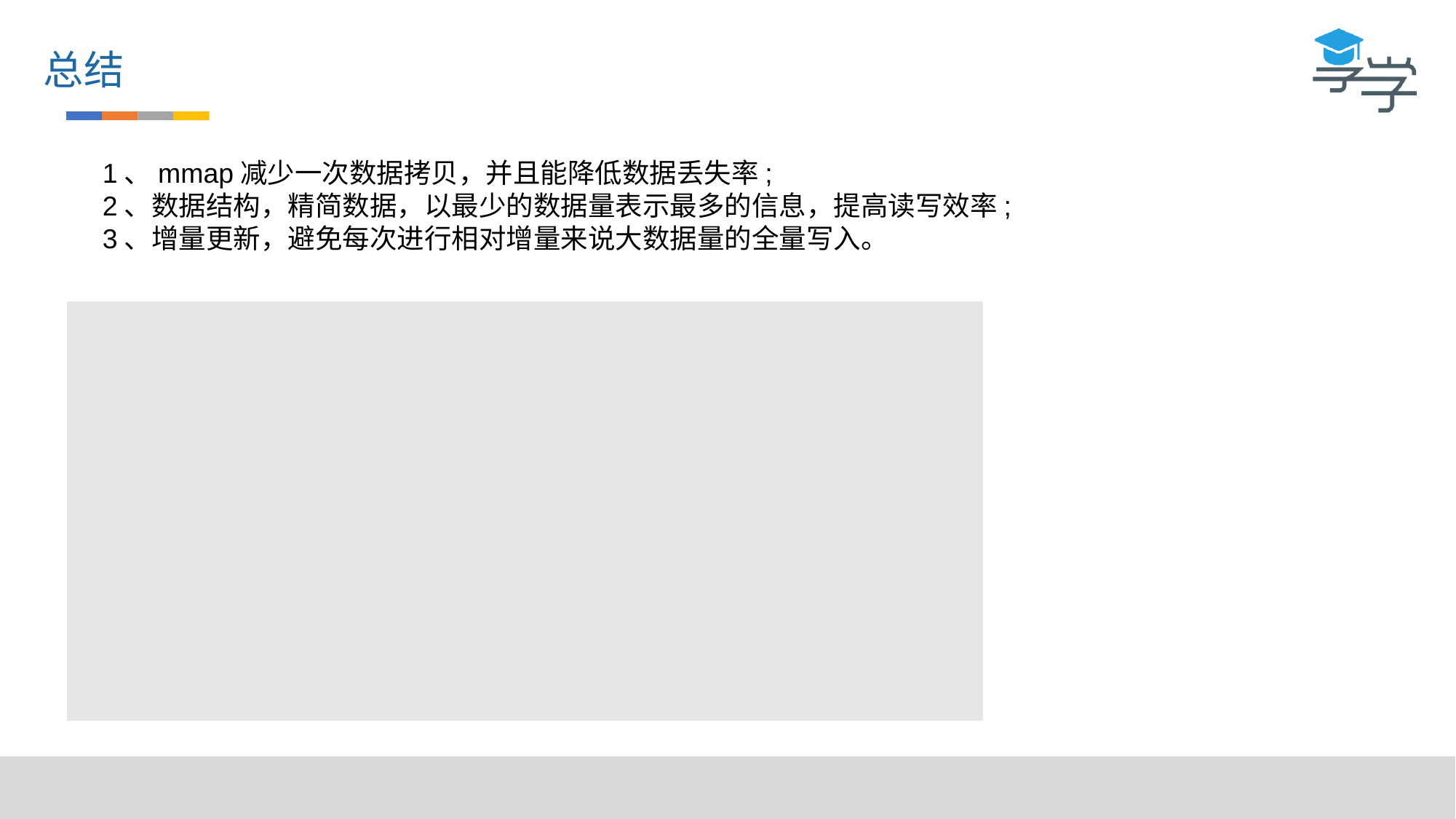

总结

1、mmap减少一次数据拷贝，并且能降低数据丢失率;
2、数据结构，精简数据，以最少的数据量表示最多的信息，提高读写效率;
3、增量更新，避免每次进行相对增量来说大数据量的全量写入。
|  |
| --- |

内存泄漏导致oom
大量小对象导致内存碎片和内存抖动
提升程序的稳定性

合理资源利用
SparseArray和ArrayMap替代HashMap

执行效率
算法选择：冒泡排序/快速排序/……